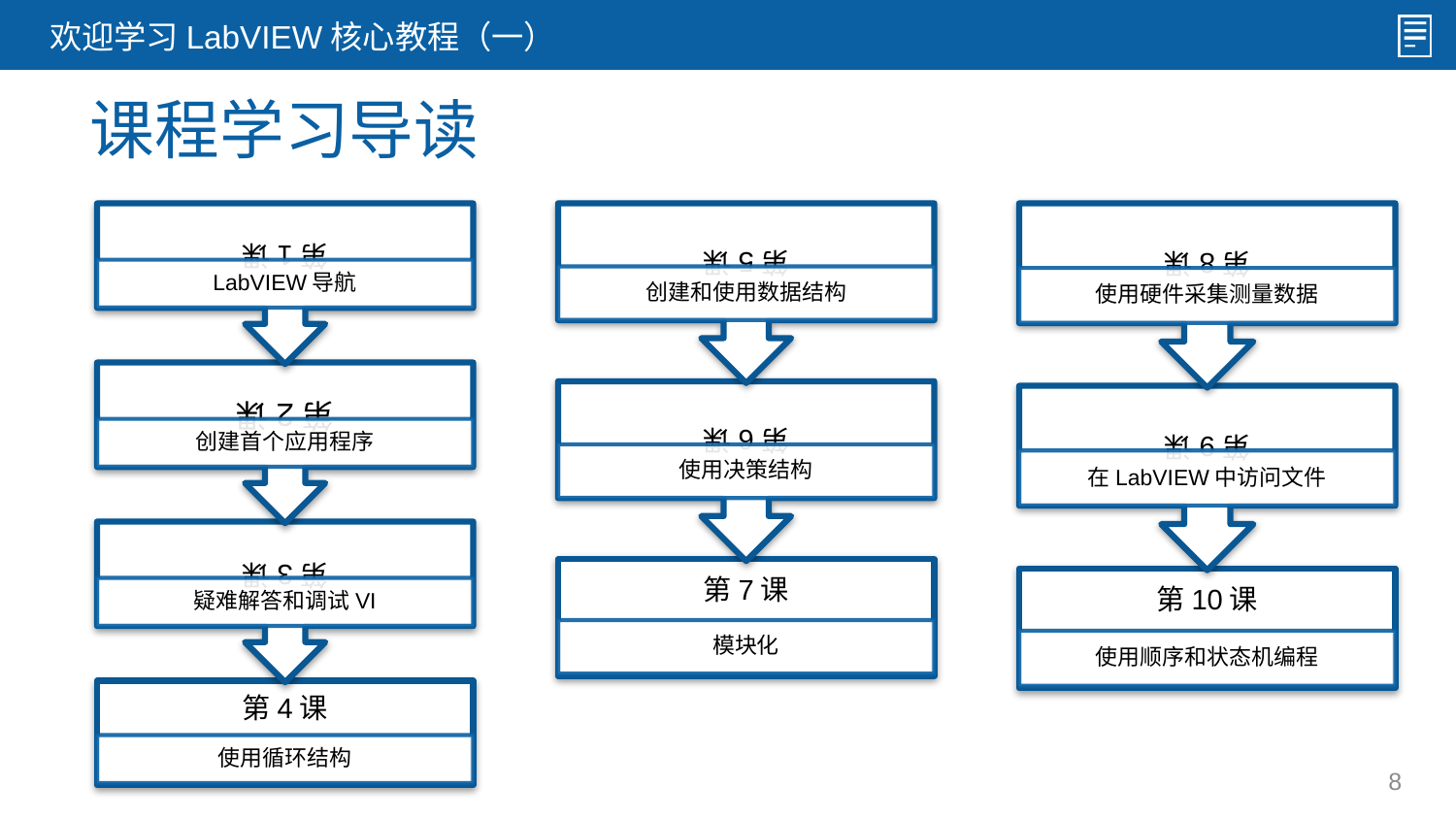

欢迎学习LabVIEW核心教程（一）

课程学习导读
第4课
使用循环结构
第3课
疑难解答和调试VI
第2课
创建首个应用程序
第1课
LabVIEW导航
第7课
模块化
第6课
使用决策结构
第5课
创建和使用数据结构
第10课
使用顺序和状态机编程
第9课
在LabVIEW中访问文件
第8课
使用硬件采集测量数据
8